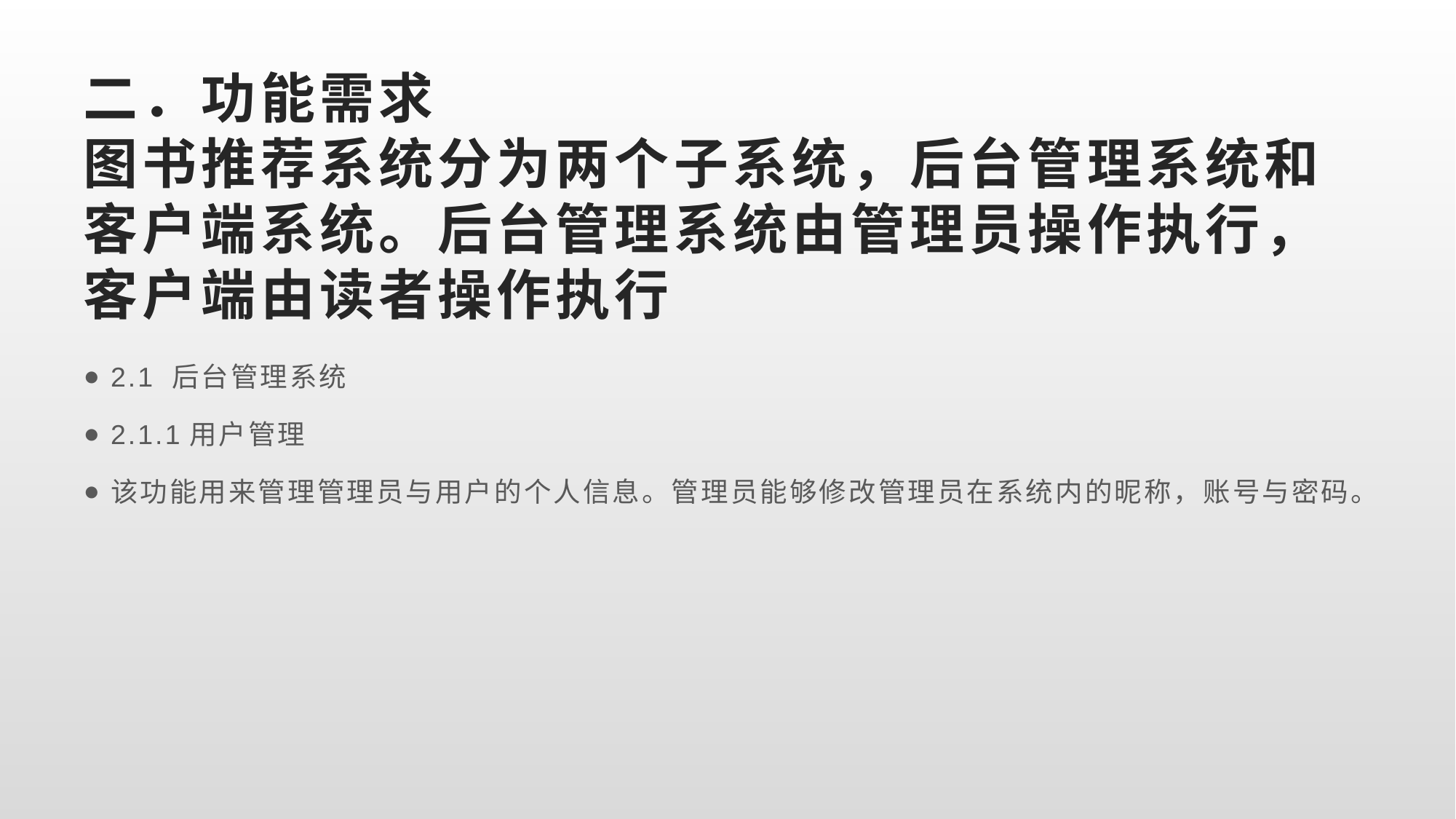

二．功能需求
图书推荐系统分为两个子系统，后台管理系统和客户端系统。后台管理系统由管理员操作执行，客户端由读者操作执行
2.1 后台管理系统
2.1.1用户管理
该功能用来管理管理员与用户的个人信息。管理员能够修改管理员在系统内的昵称，账号与密码。